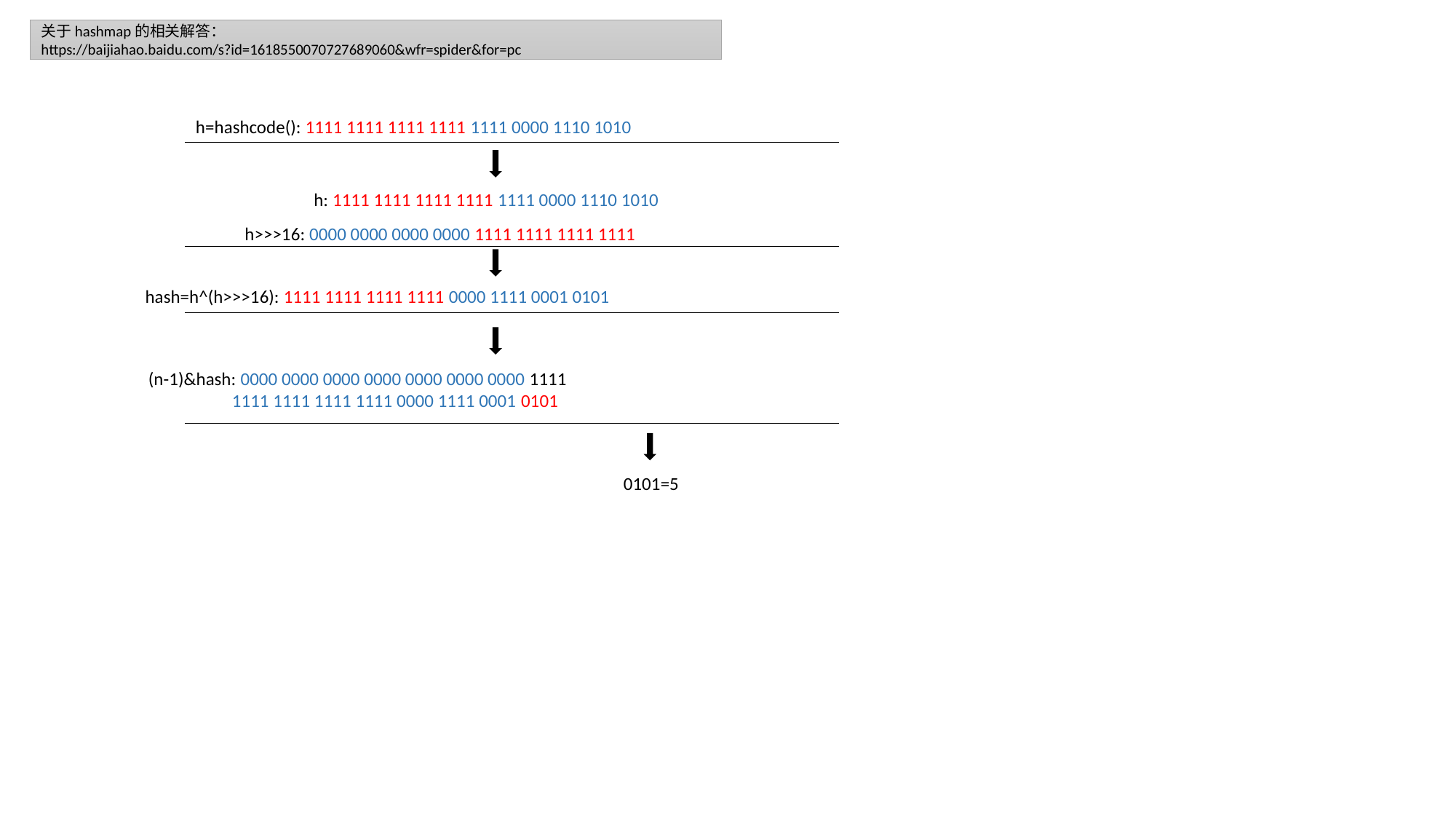

关于hashmap的相关解答：
https://baijiahao.baidu.com/s?id=1618550070727689060&wfr=spider&for=pc
h=hashcode(): 1111 1111 1111 1111 1111 0000 1110 1010

h: 1111 1111 1111 1111 1111 0000 1110 1010
h>>>16: 0000 0000 0000 0000 1111 1111 1111 1111

hash=h^(h>>>16): 1111 1111 1111 1111 0000 1111 0001 0101

(n-1)&hash: 0000 0000 0000 0000 0000 0000 0000 1111
                    1111 1111 1111 1111 0000 1111 0001 0101

0101=5